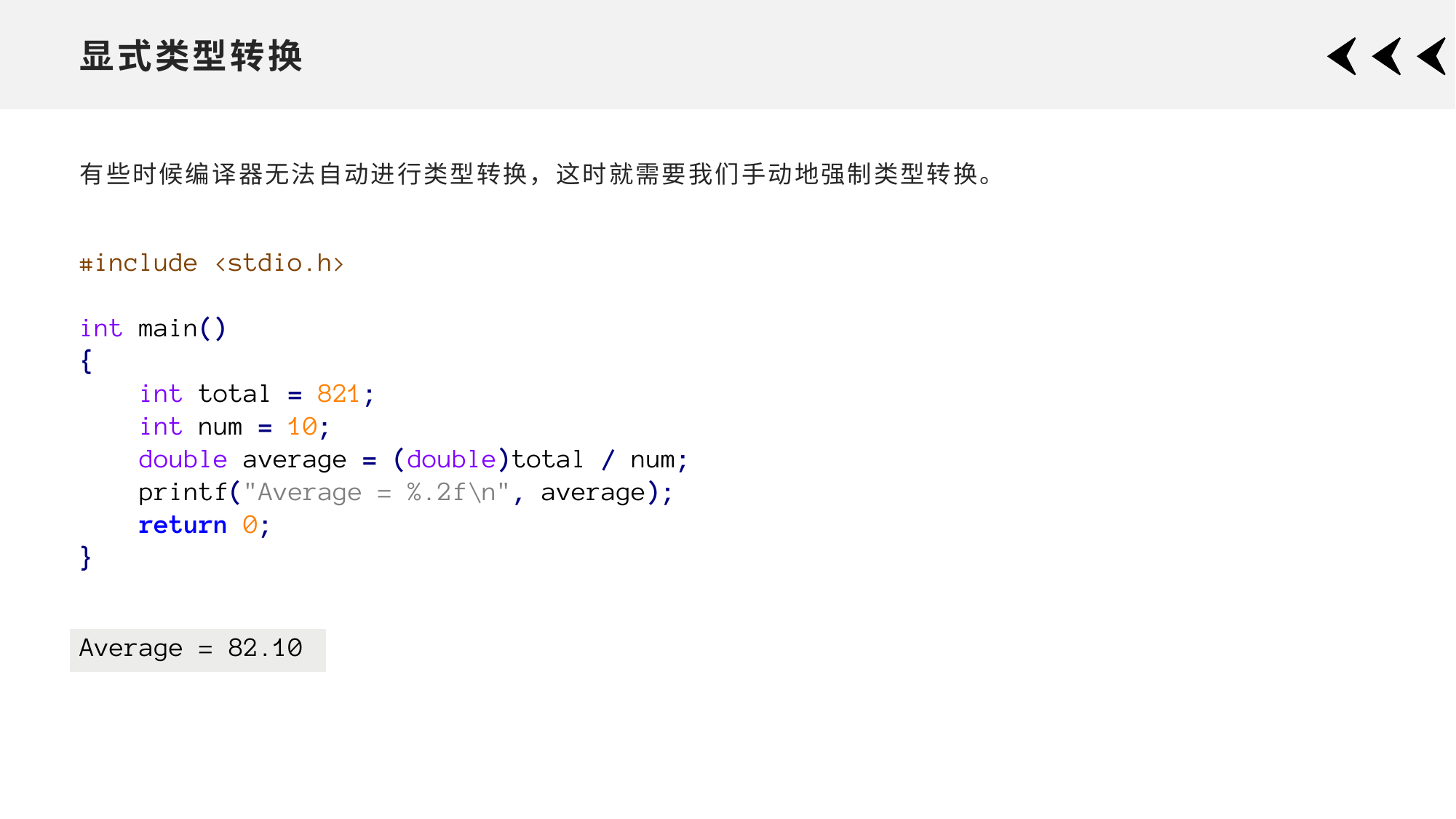

# 显式类型转换
有些时候编译器无法自动进行类型转换，这时就需要我们手动地强制类型转换。
#include <stdio.h>

int main()
{
    int total = 821;
    int num = 10;
    double average = (double)total / num;
    printf("Average = %.2f\n", average);
    return 0;
}
| Average = 82.10 |
| --- |